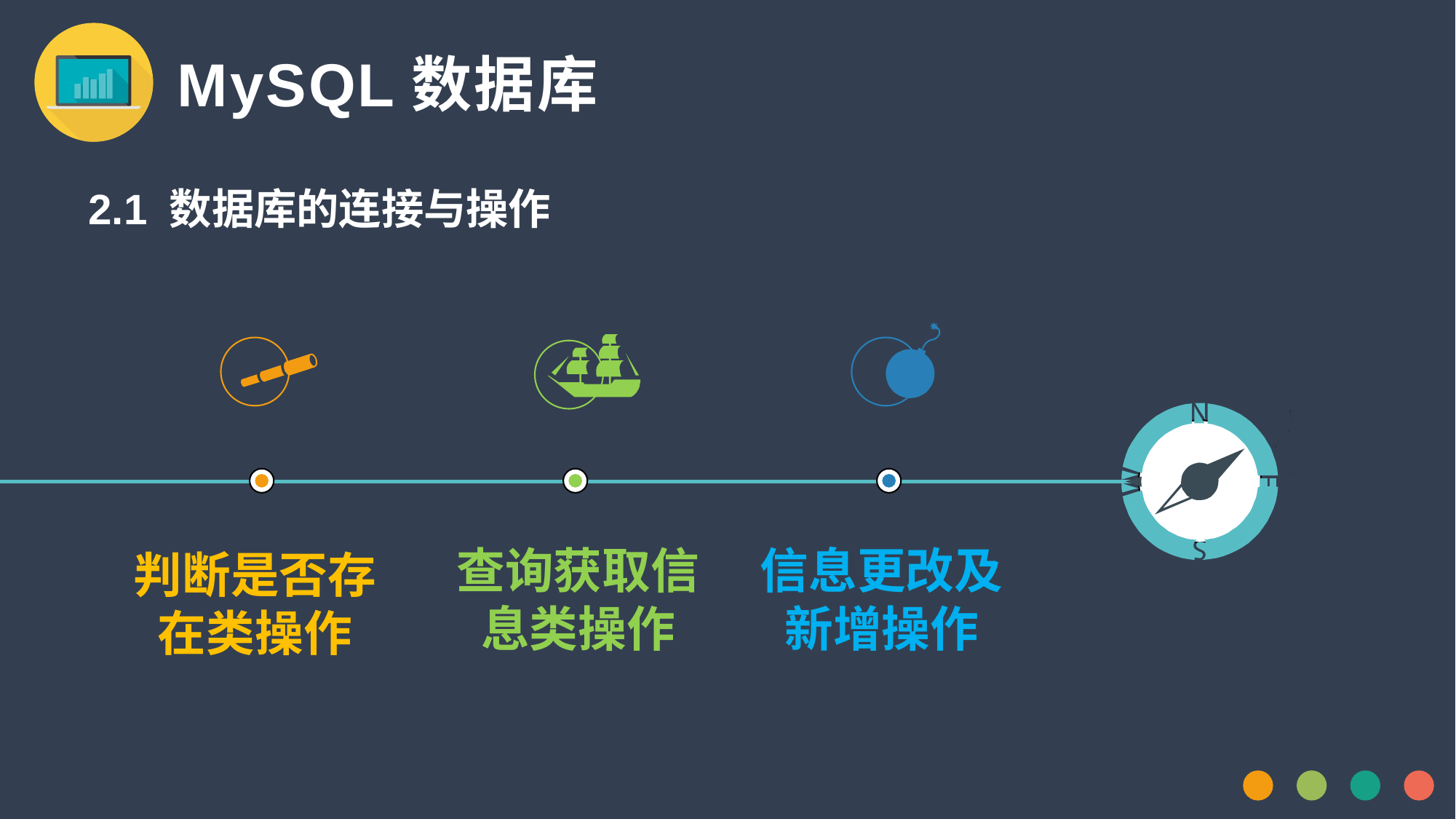

MySQL数据库
2.1 数据库的连接与操作

查询获取信息类操作
信息更改及新增操作
判断是否存在类操作